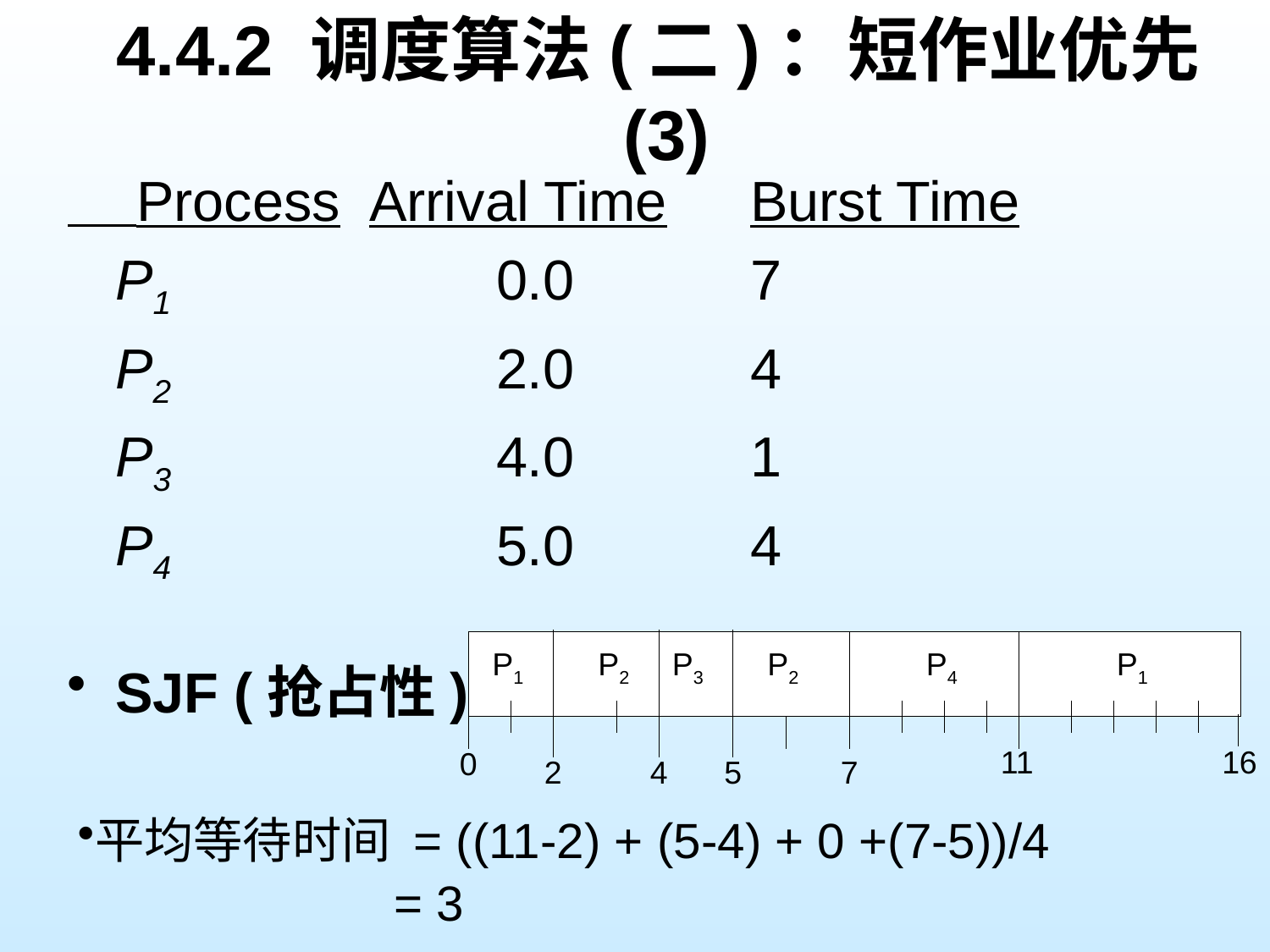

# 4.4.2 调度算法(二)：短作业优先(3)
     Process	Arrival Time	Burst Time
	P1			0.0		7
	P2			2.0		4
	P3			4.0		1
	P4			5.0		4

SJF (抢占性)

P1
P2
P3
P2
P4
P1
11
16
0
2
4
5
7
平均等待时间 = ((11-2) + (5-4) + 0 +(7-5))/4
                       = 3